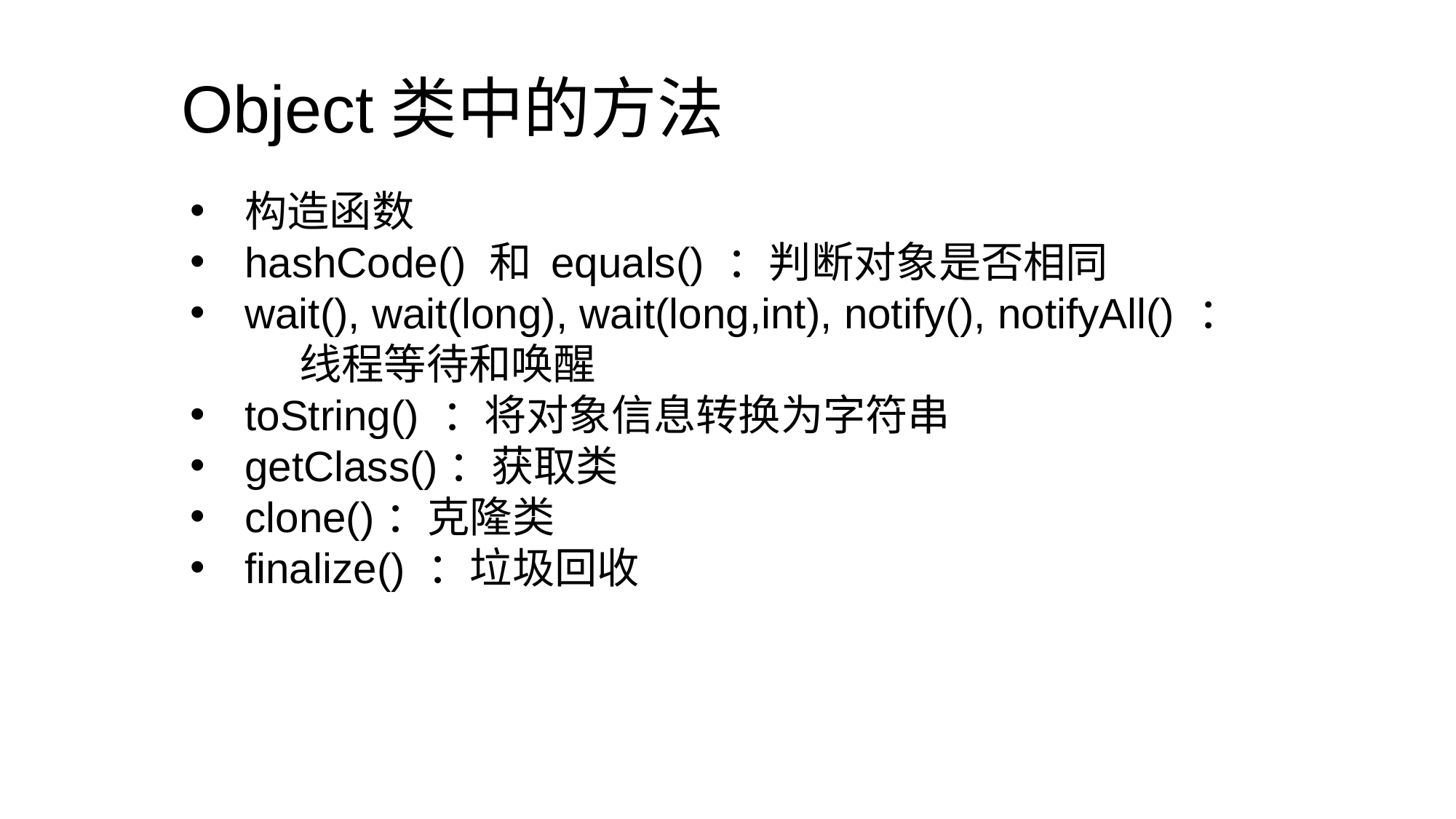

# Object类中的方法
构造函数
hashCode() 和 equals() ：判断对象是否相同
wait(), wait(long), wait(long,int), notify(), notifyAll() ：
	线程等待和唤醒
toString() ：将对象信息转换为字符串
getClass()：获取类
clone()：克隆类
finalize() ：垃圾回收